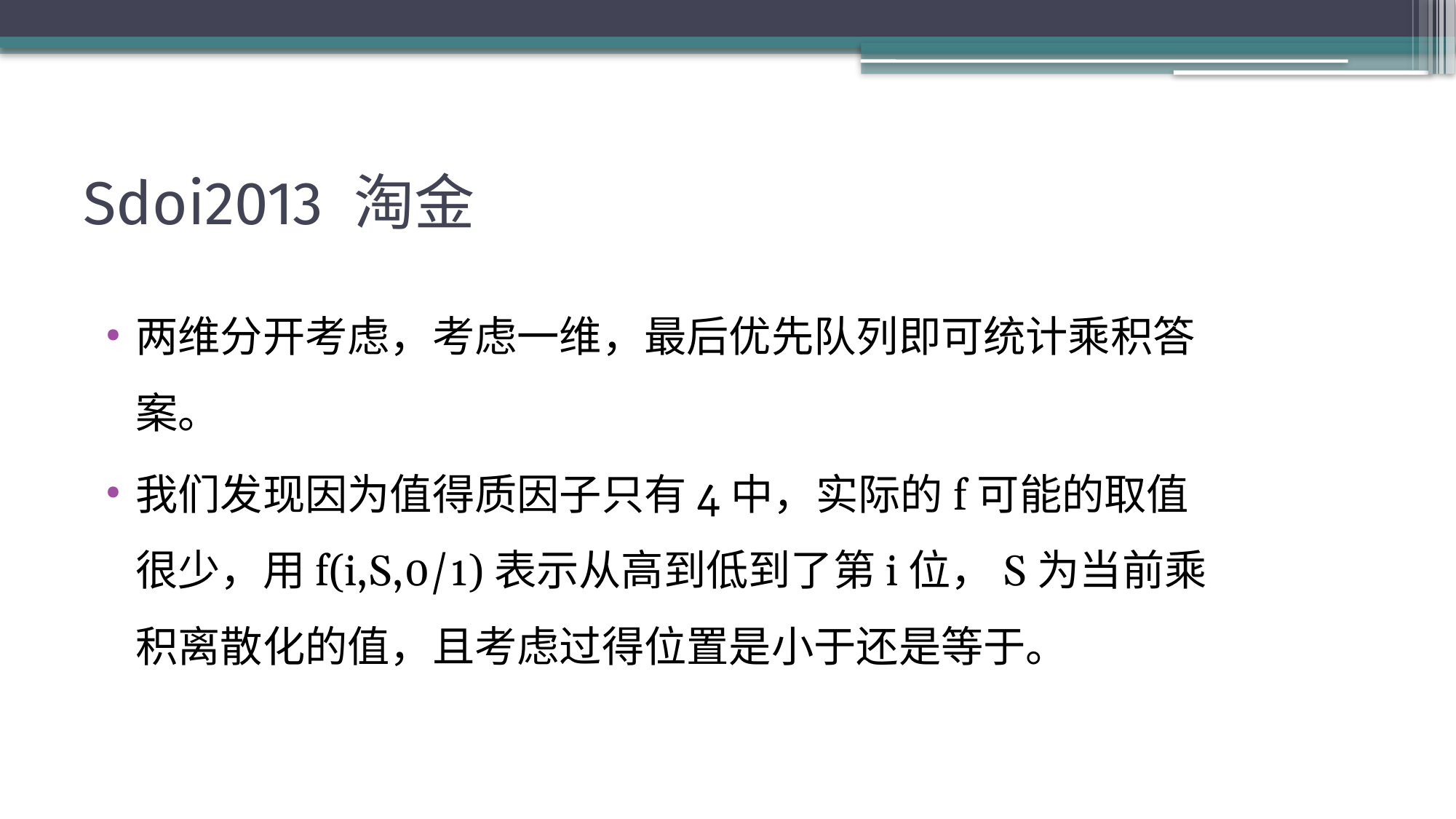

# Sdoi2013 淘金
两维分开考虑，考虑一维，最后优先队列即可统计乘积答案。
我们发现因为值得质因子只有4中，实际的f可能的取值很少，用f(i,S,0/1)表示从高到低到了第i位，S为当前乘积离散化的值，且考虑过得位置是小于还是等于。